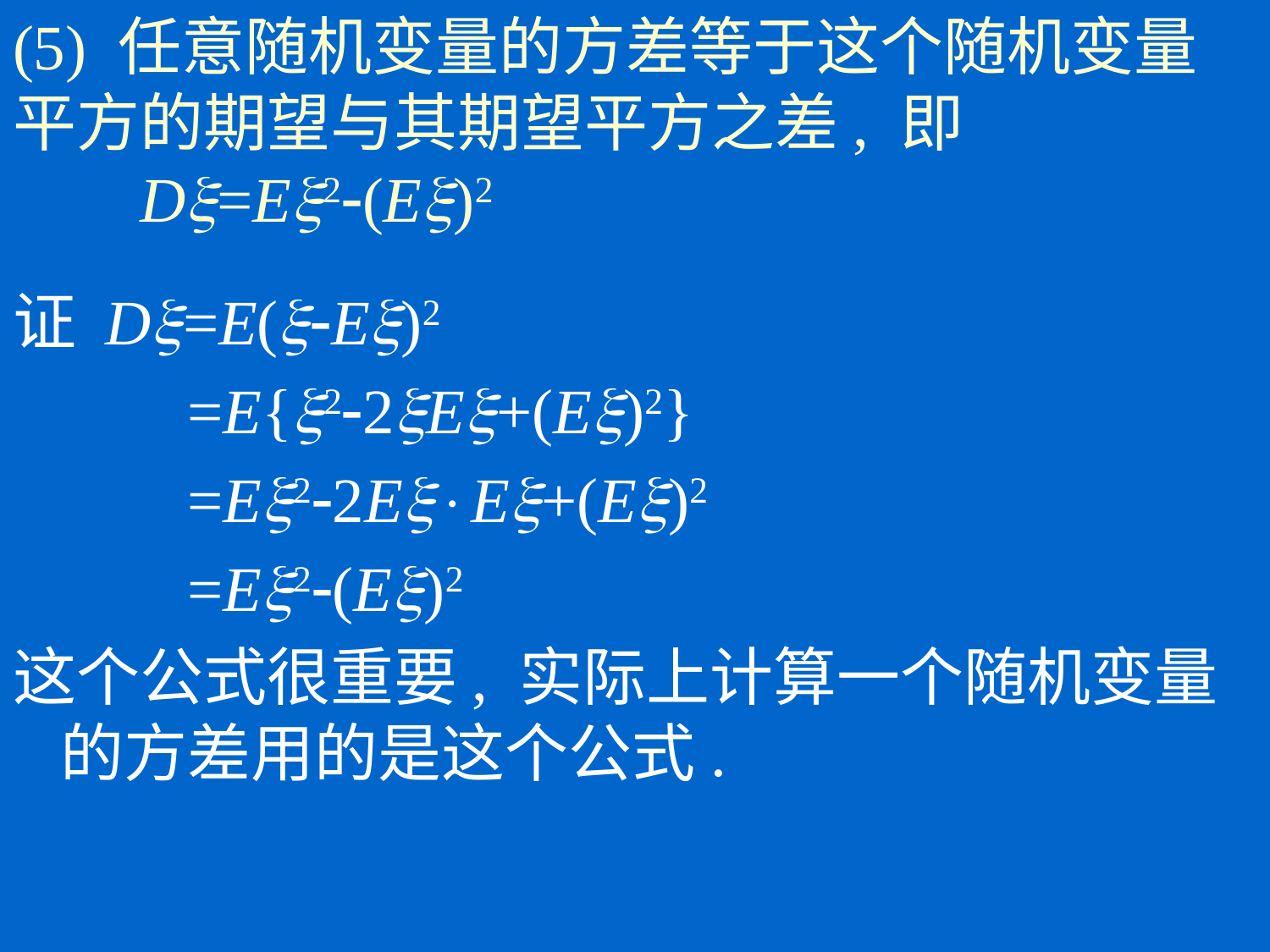

# (5) 任意随机变量的方差等于这个随机变量平方的期望与其期望平方之差, 即 Dξ=Eξ2−(Eξ)2
证 Dξ=E(ξ−Eξ)2
		=E{ξ2−2ξEξ+(Eξ)2}
		=Eξ2−2Eξ⋅Eξ+(Eξ)2
		=Eξ2−(Eξ)2
这个公式很重要, 实际上计算一个随机变量的方差用的是这个公式.